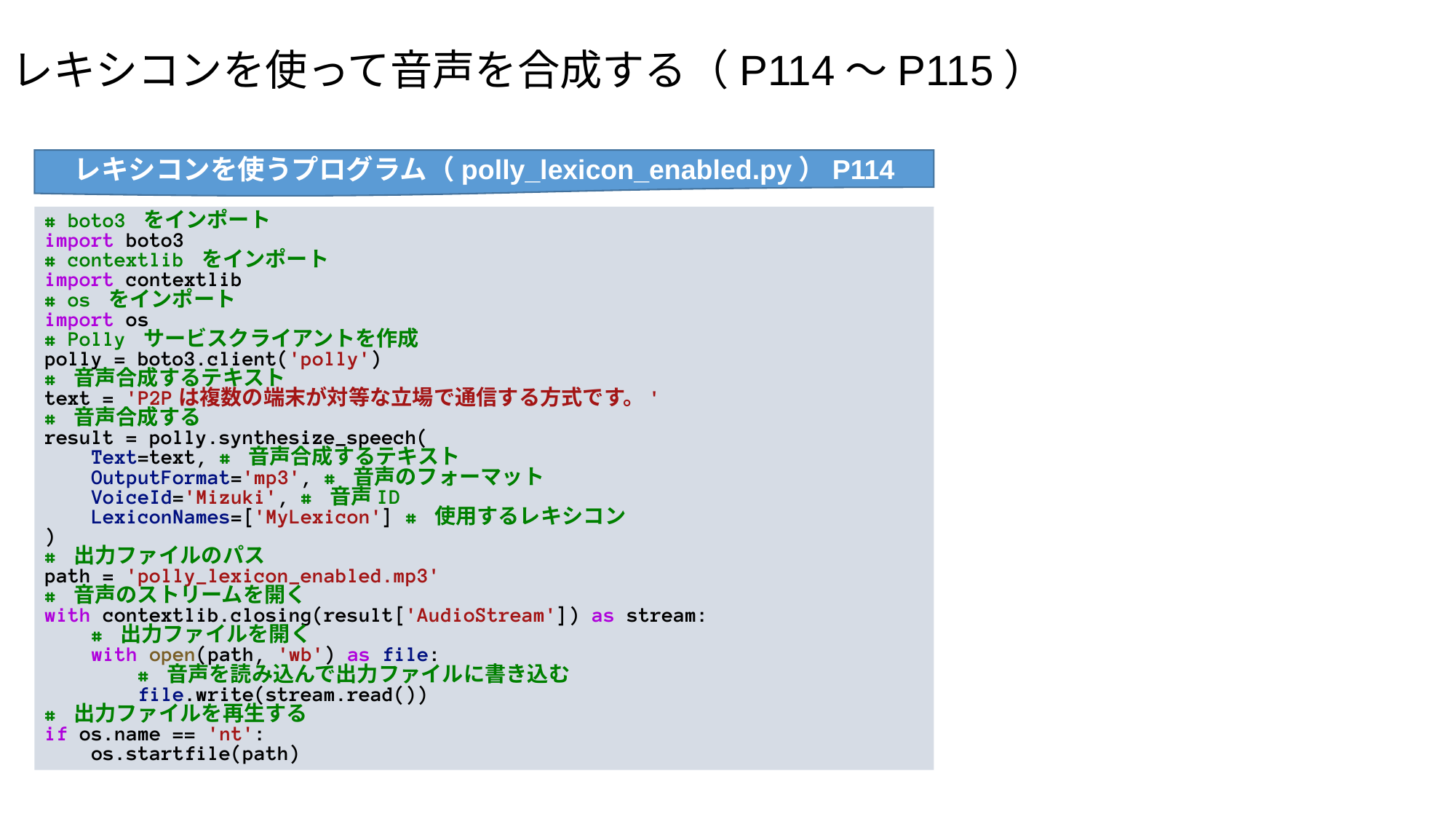

レキシコンを使って音声を合成する（P114～P115）
レキシコンを使うプログラム（polly_lexicon_enabled.py）P114
# boto3 をインポート
import boto3
# contextlib をインポート
import contextlib
# os をインポート
import os
# Polly サービスクライアントを作成
polly = boto3.client('polly')
# 音声合成するテキスト
text = 'P2Pは複数の端末が対等な立場で通信する方式です。'
# 音声合成する
result = polly.synthesize_speech(
    Text=text, # 音声合成するテキスト
    OutputFormat='mp3', # 音声のフォーマット
    VoiceId='Mizuki', # 音声ID
    LexiconNames=['MyLexicon'] # 使用するレキシコン
)
# 出力ファイルのパス
path = 'polly_lexicon_enabled.mp3'
# 音声のストリームを開く
with contextlib.closing(result['AudioStream']) as stream:
    # 出力ファイルを開く
    with open(path, 'wb') as file:
        # 音声を読み込んで出力ファイルに書き込む
        file.write(stream.read())
# 出力ファイルを再生する
if os.name == 'nt':
    os.startfile(path)